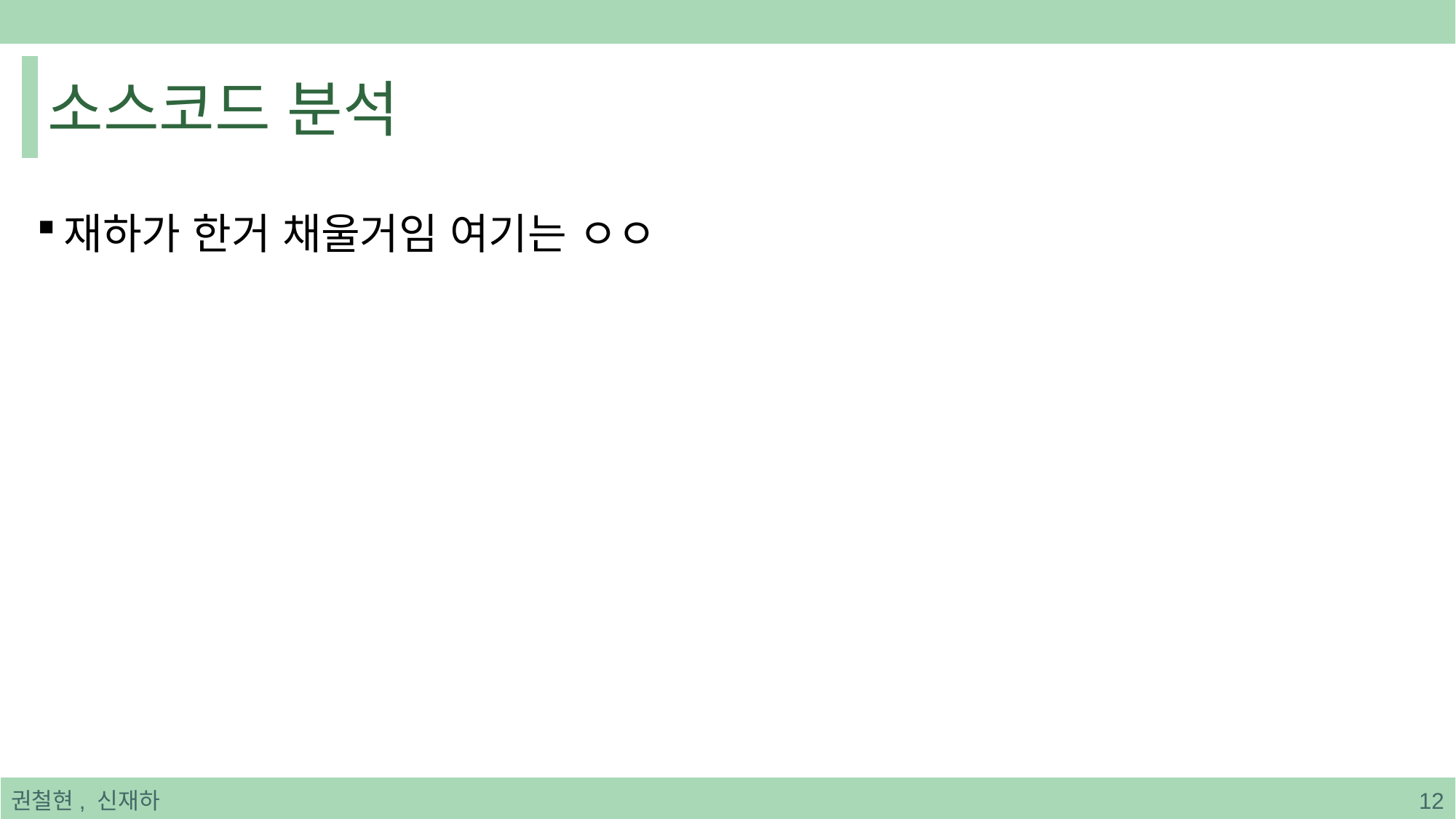

# 소스코드 분석
재하가 한거 채울거임 여기는 ㅇㅇ
권철현, 신재하
12